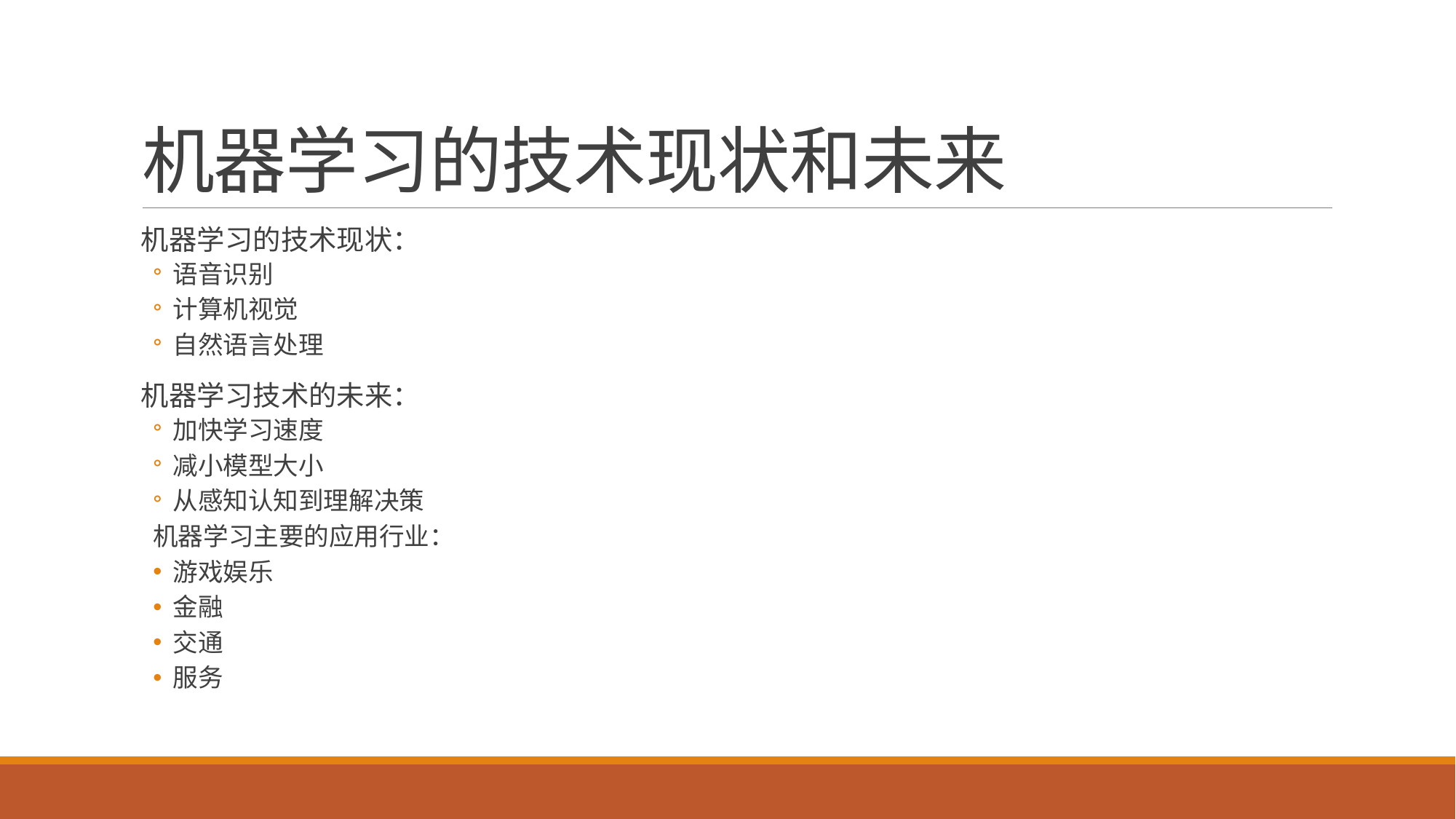

# 机器学习的技术现状和未来
机器学习的技术现状：
语音识别
计算机视觉
自然语言处理
机器学习技术的未来：
加快学习速度
减小模型大小
从感知认知到理解决策
机器学习主要的应用行业：
游戏娱乐
金融
交通
服务